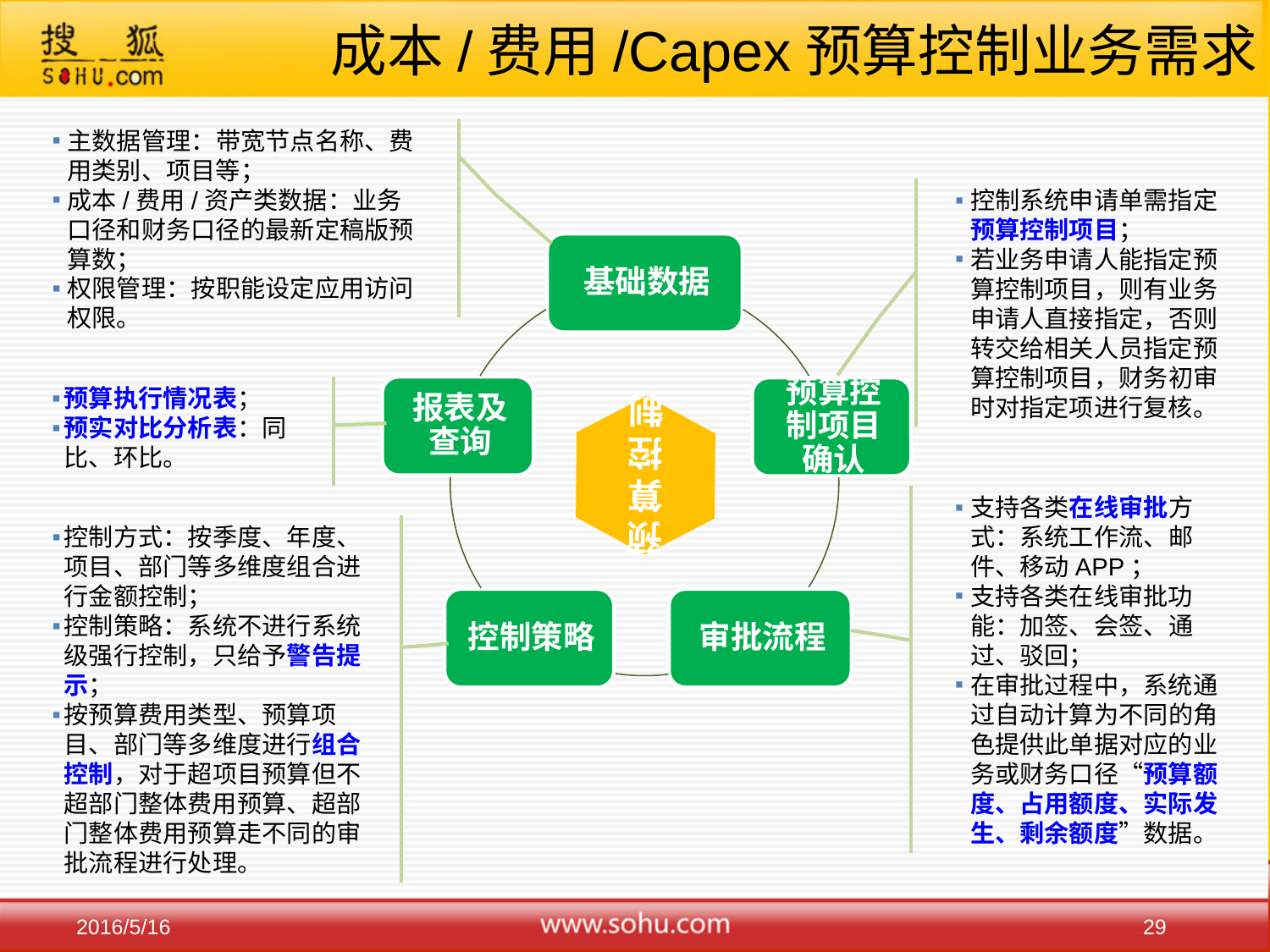

# 成本/费用/Capex预算控制业务需求
主数据管理：带宽节点名称、费用类别、项目等；
成本/费用/资产类数据：业务口径和财务口径的最新定稿版预算数；
权限管理：按职能设定应用访问权限。
控制系统申请单需指定预算控制项目；
若业务申请人能指定预算控制项目，则有业务申请人直接指定，否则转交给相关人员指定预算控制项目，财务初审时对指定项进行复核。
基础数据
预算控制项目确认
审批流程
控制策略
报表及查询
预算执行情况表；
预实对比分析表：同比、环比。
预算控制
支持各类在线审批方式：系统工作流、邮件、移动APP；
支持各类在线审批功能：加签、会签、通过、驳回；
在审批过程中，系统通过自动计算为不同的角色提供此单据对应的业务或财务口径“预算额度、占用额度、实际发生、剩余额度”数据。
控制方式：按季度、年度、项目、部门等多维度组合进行金额控制；
控制策略：系统不进行系统级强行控制，只给予警告提示；
按预算费用类型、预算项目、部门等多维度进行组合控制，对于超项目预算但不超部门整体费用预算、超部门整体费用预算走不同的审批流程进行处理。
29